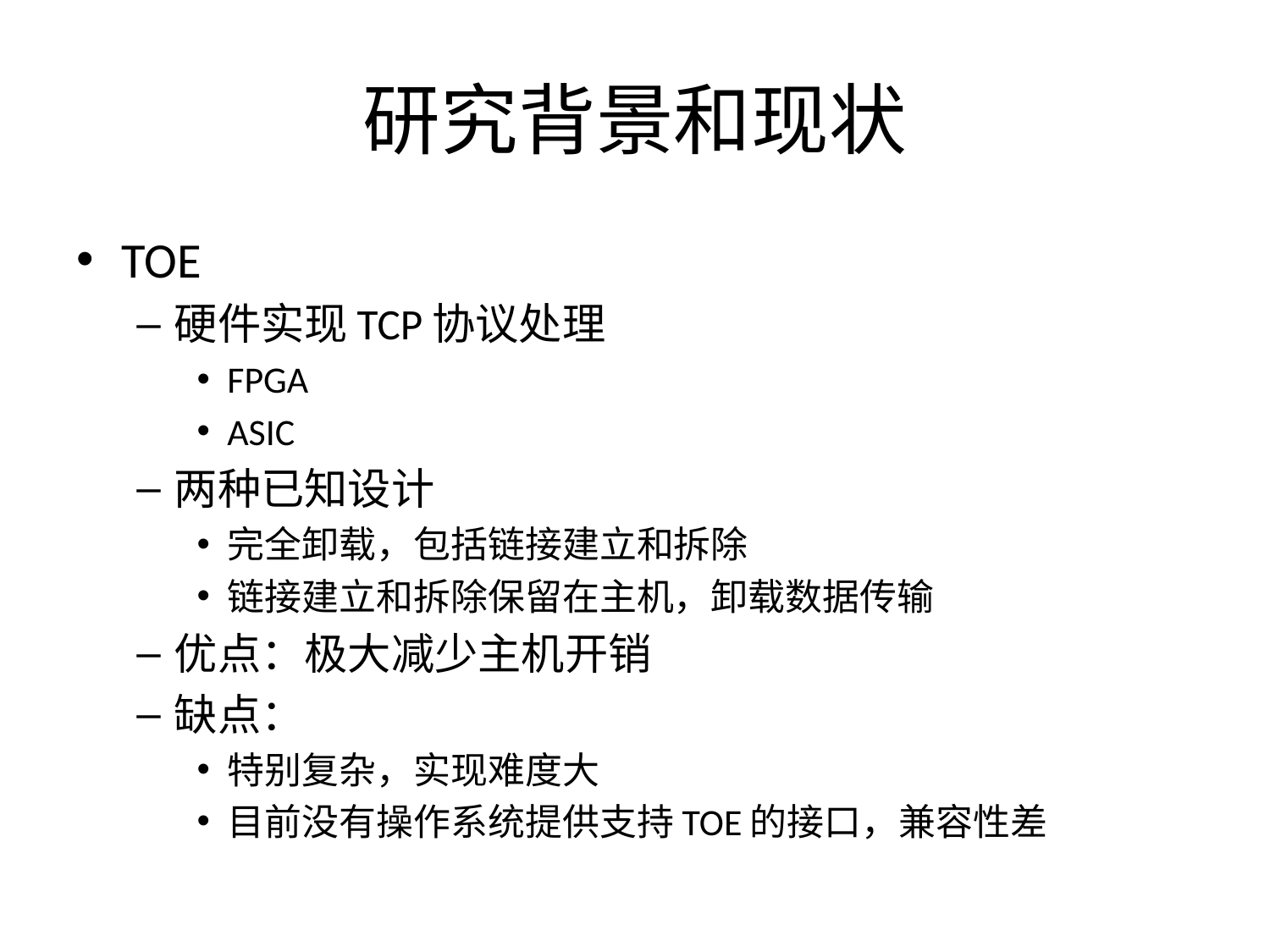

# 研究背景和现状
TOE
硬件实现TCP协议处理
FPGA
ASIC
两种已知设计
完全卸载，包括链接建立和拆除
链接建立和拆除保留在主机，卸载数据传输
优点：极大减少主机开销
缺点：
特别复杂，实现难度大
目前没有操作系统提供支持TOE的接口，兼容性差